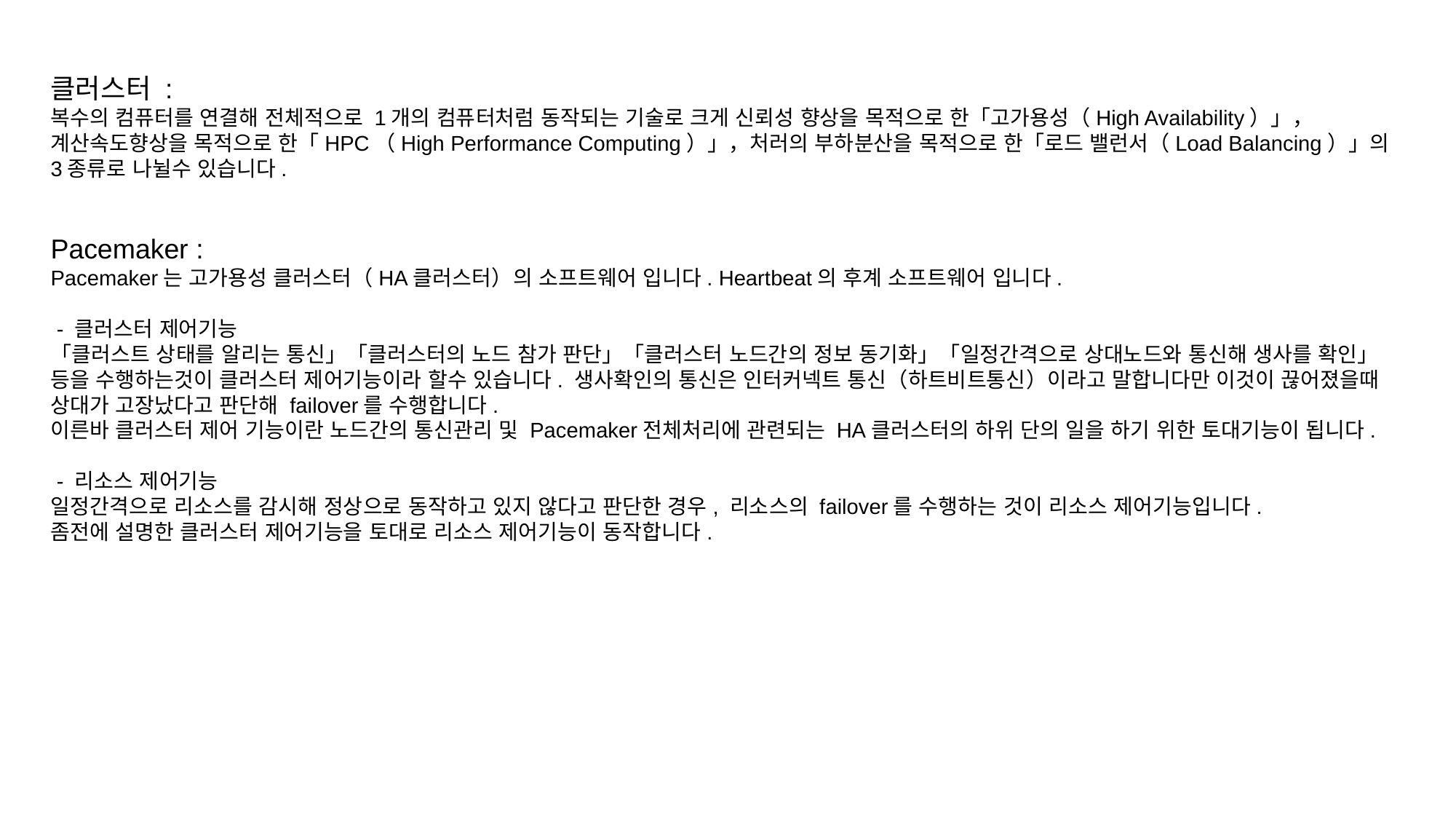

클러스터 :
복수의 컴퓨터를 연결해 전체적으로 1개의 컴퓨터처럼 동작되는 기술로 크게 신뢰성 향상을 목적으로 한「고가용성（High Availability）」，계산속도향상을 목적으로 한「HPC（High Performance Computing）」，처러의 부하분산을 목적으로 한「로드 밸런서（Load Balancing）」의 3종류로 나뉠수 있습니다.

Pacemaker :
Pacemaker는 고가용성 클러스터（HA클러스터）의 소프트웨어 입니다. Heartbeat의 후계 소프트웨어 입니다.

 - 클러스터 제어기능
「클러스트 상태를 알리는 통신」「클러스터의 노드 참가 판단」「클러스터 노드간의 정보 동기화」「일정간격으로 상대노드와 통신해 생사를 확인」등을 수행하는것이 클러스터 제어기능이라 할수 있습니다. 생사확인의 통신은 인터커넥트 통신（하트비트통신）이라고 말합니다만 이것이 끊어졌을때 상대가 고장났다고 판단해 failover를 수행합니다.
이른바 클러스터 제어 기능이란 노드간의 통신관리 및 Pacemaker전체처리에 관련되는 HA클러스터의 하위 단의 일을 하기 위한 토대기능이 됩니다.

 - 리소스 제어기능
일정간격으로 리소스를 감시해 정상으로 동작하고 있지 않다고 판단한 경우, 리소스의 failover를 수행하는 것이 리소스 제어기능입니다.
좀전에 설명한 클러스터 제어기능을 토대로 리소스 제어기능이 동작합니다.